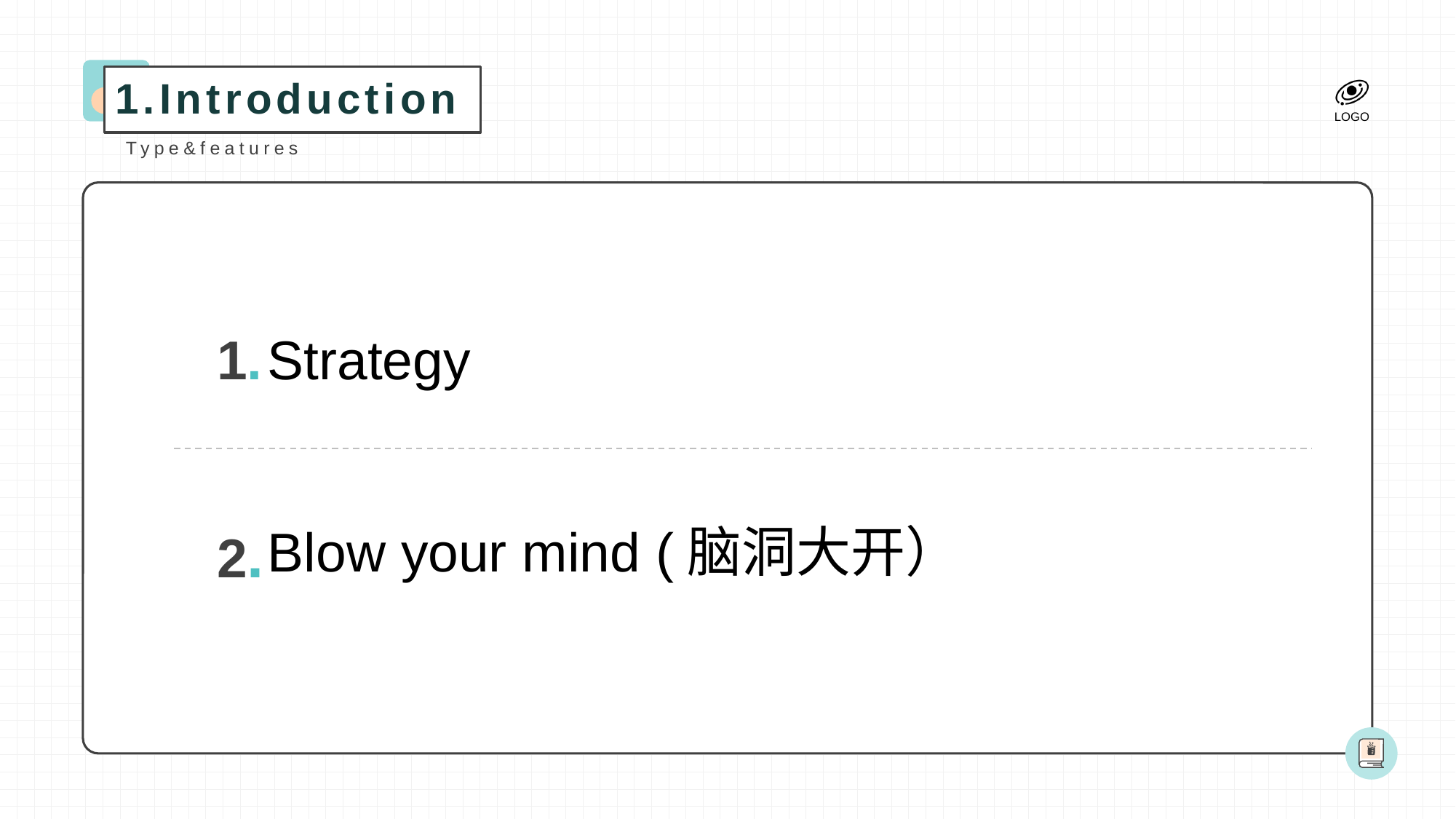

1.Introduction
Type&features
1.
Strategy
2.
Blow your mind (脑洞大开）